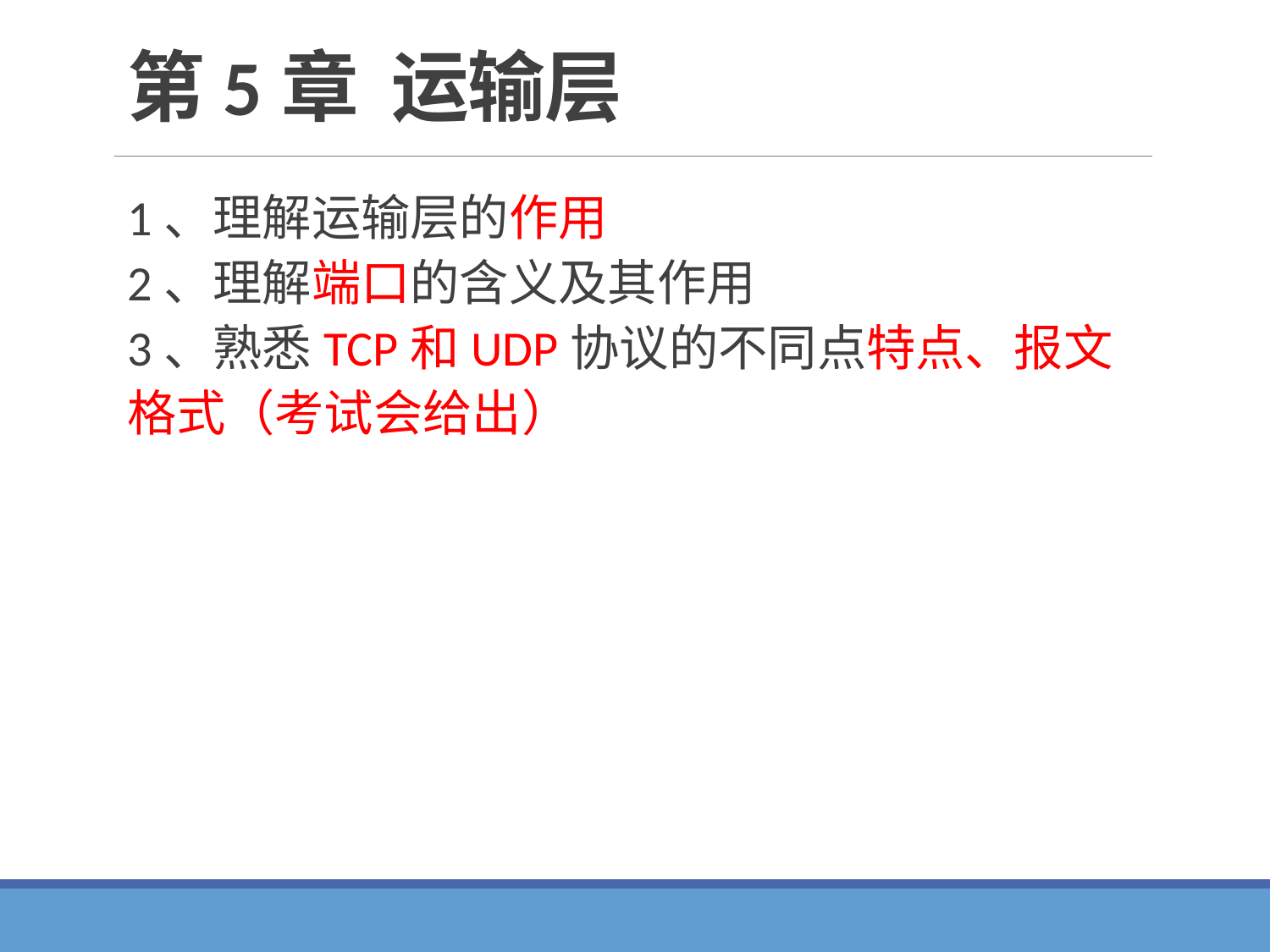

# 第5章  运输层
1、理解运输层的作用
2、理解端口的含义及其作用
3、熟悉TCP和UDP协议的不同点特点、报文格式（考试会给出）